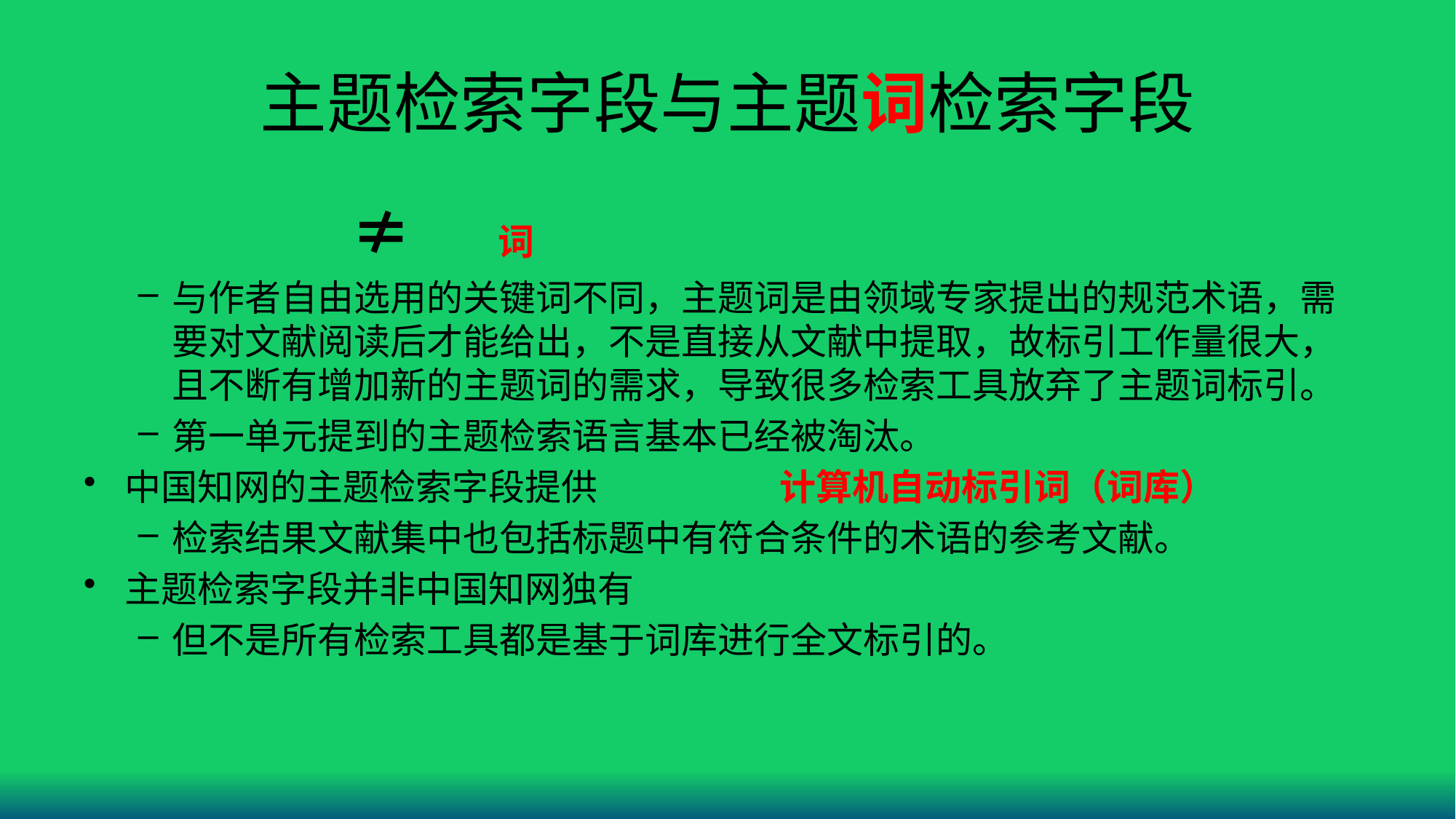

# 主题检索字段与主题词检索字段
主题检索字段 ≠ 主题词检索字段
与作者自由选用的关键词不同，主题词是由领域专家提出的规范术语，需要对文献阅读后才能给出，不是直接从文献中提取，故标引工作量很大，且不断有增加新的主题词的需求，导致很多检索工具放弃了主题词标引。
第一单元提到的主题检索语言基本已经被淘汰。
中国知网的主题检索字段提供基于全文的计算机自动标引词（词库）的检索
检索结果文献集中也包括标题中有符合条件的术语的参考文献。
主题检索字段并非中国知网独有
但不是所有检索工具都是基于词库进行全文标引的。